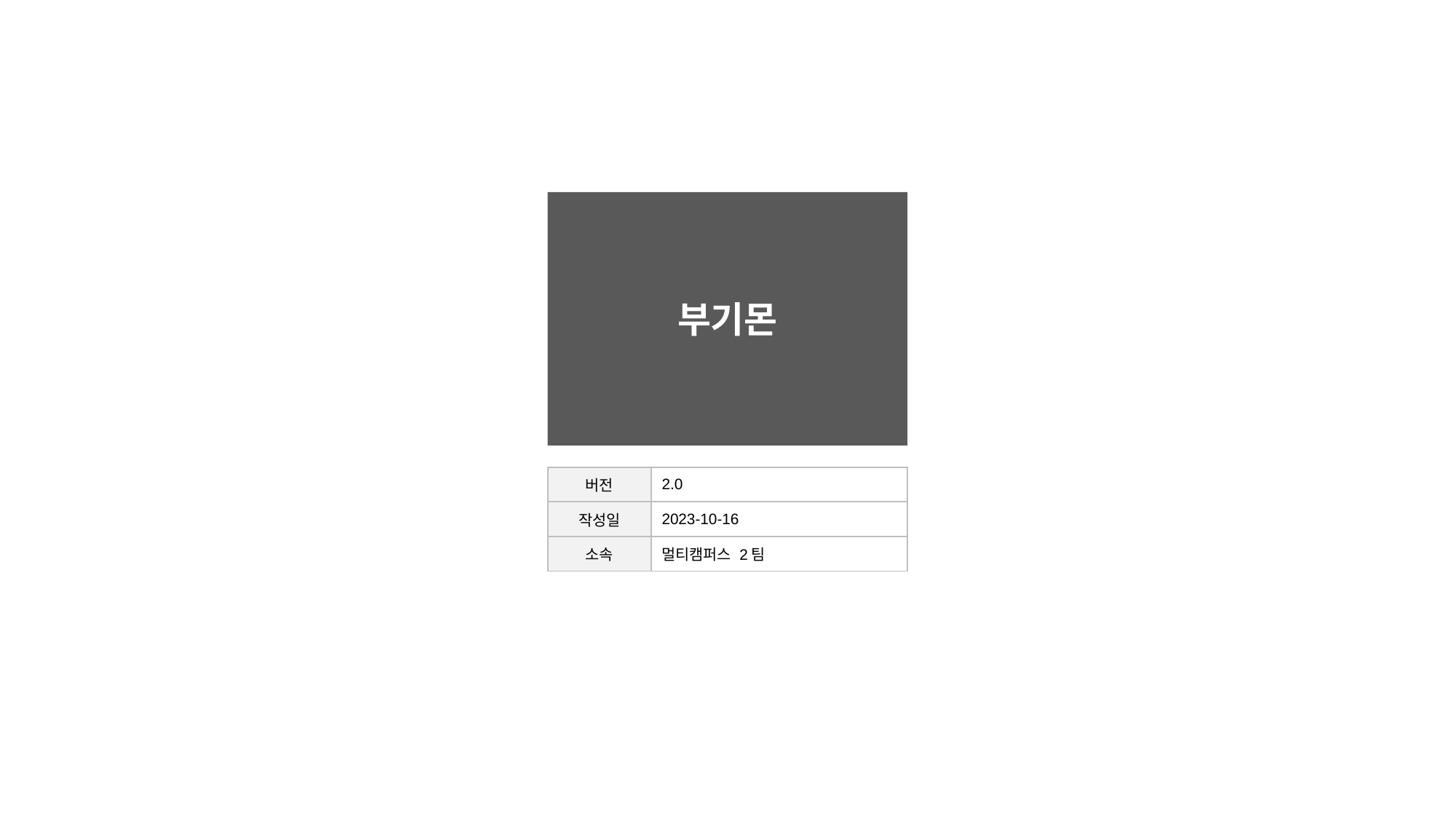

부기몬
| 버전 | 2.0 |
| --- | --- |
| 작성일 | 2023-10-16 |
| 소속 | 멀티캠퍼스 2팀 |